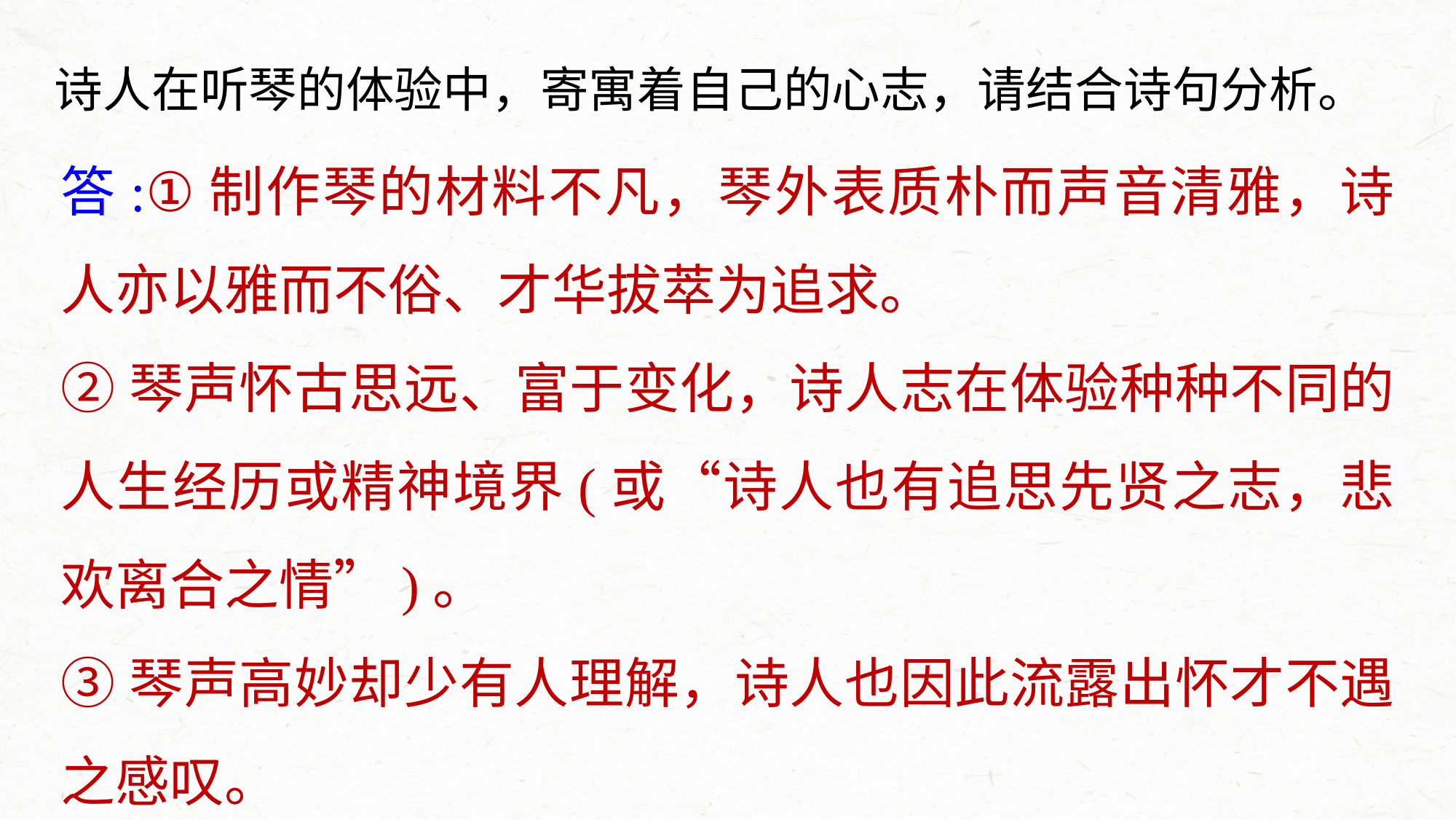

诗人在听琴的体验中，寄寓着自己的心志，请结合诗句分析。
答:①制作琴的材料不凡，琴外表质朴而声音清雅，诗人亦以雅而不俗、才华拔萃为追求。
②琴声怀古思远、富于变化，诗人志在体验种种不同的人生经历或精神境界(或“诗人也有追思先贤之志，悲欢离合之情”)。
③琴声高妙却少有人理解，诗人也因此流露出怀才不遇之感叹。